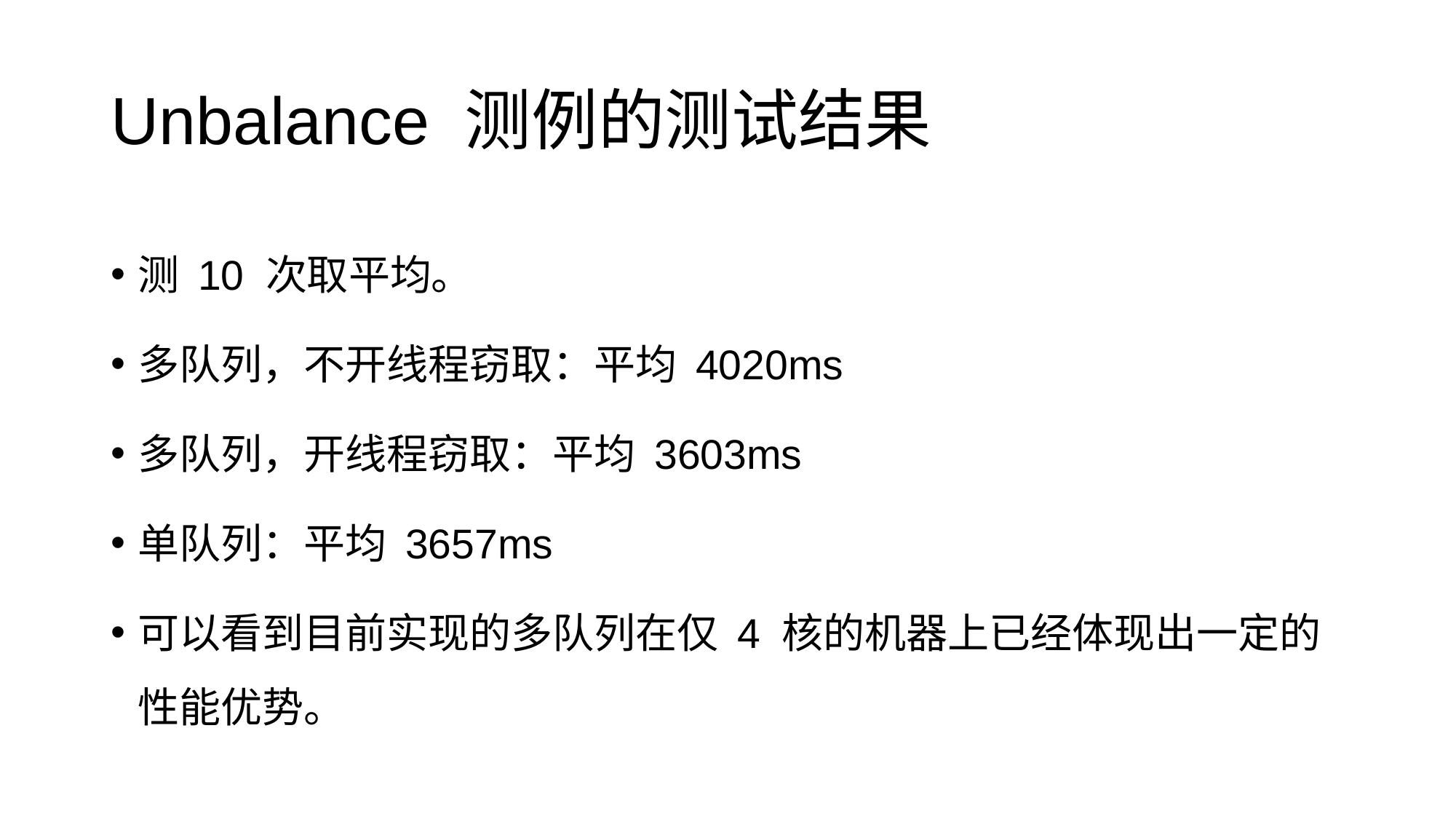

# Unbalance 测例的测试结果
测 10 次取平均。
多队列，不开线程窃取：平均 4020ms
多队列，开线程窃取：平均 3603ms
单队列：平均 3657ms
可以看到目前实现的多队列在仅 4 核的机器上已经体现出一定的性能优势。